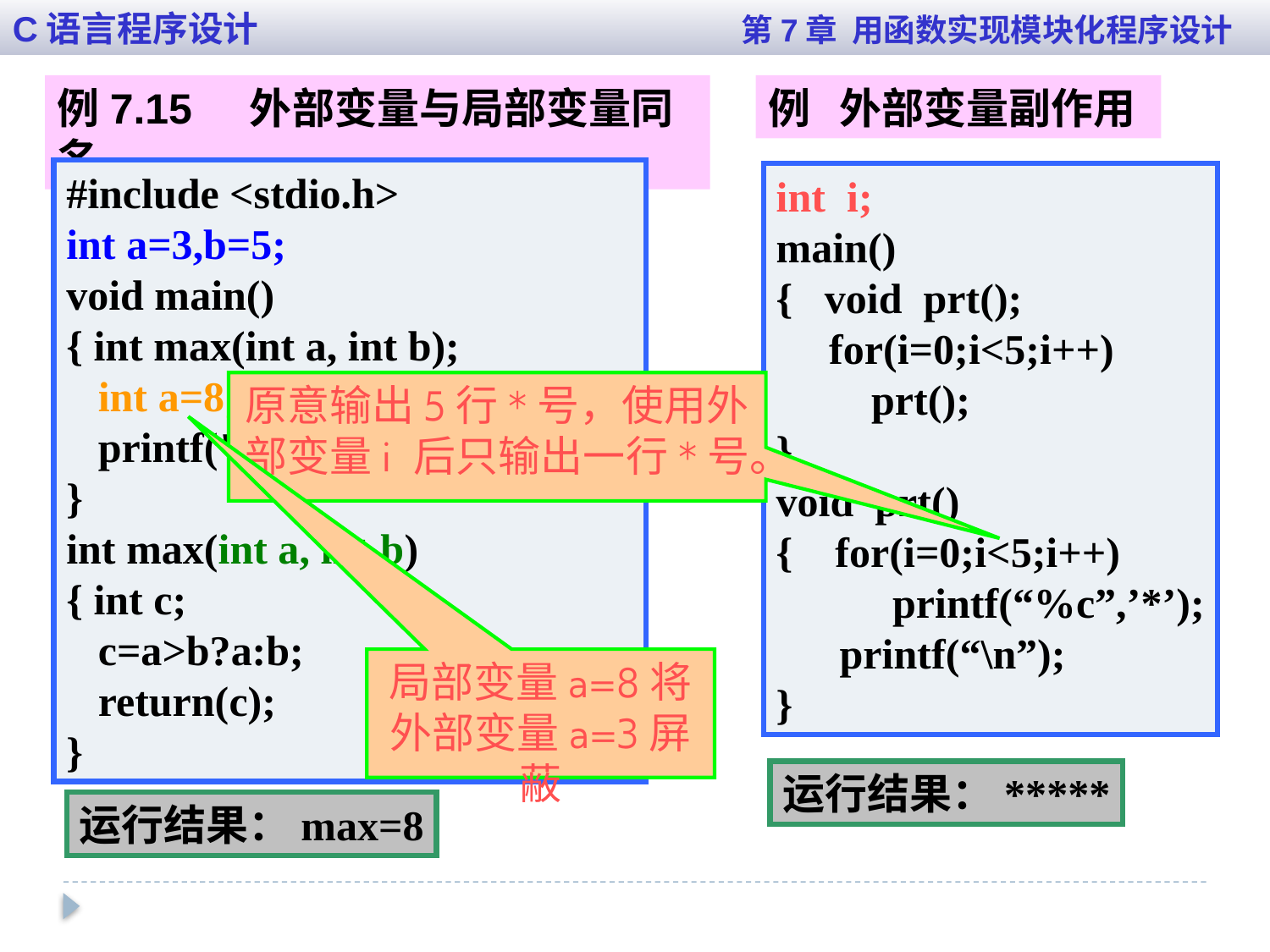

C语言程序设计                                                            第7章  用函数实现模块化程序设计
例   外部变量副作用
例7.15    外部变量与局部变量同名
#include <stdio.h>
int a=3,b=5;
void main()
{ int max(int a, int b);
   int a=8;
   printf("max=%d",max(a,b));
}
int max(int a, int b)
{ int c;
   c=a>b?a:b;
   return(c);
}
int  i;
main()
{   void  prt();
     for(i=0;i<5;i++)
         prt();
}
void  prt()
{    for(i=0;i<5;i++)
           printf(“%c”,’*’);
      printf(“\n”);
}
原意输出5行*号，使用外部变量i 后只输出一行*号。
局部变量a=8将外部变量a=3屏蔽
运行结果：*****
运行结果：max=8